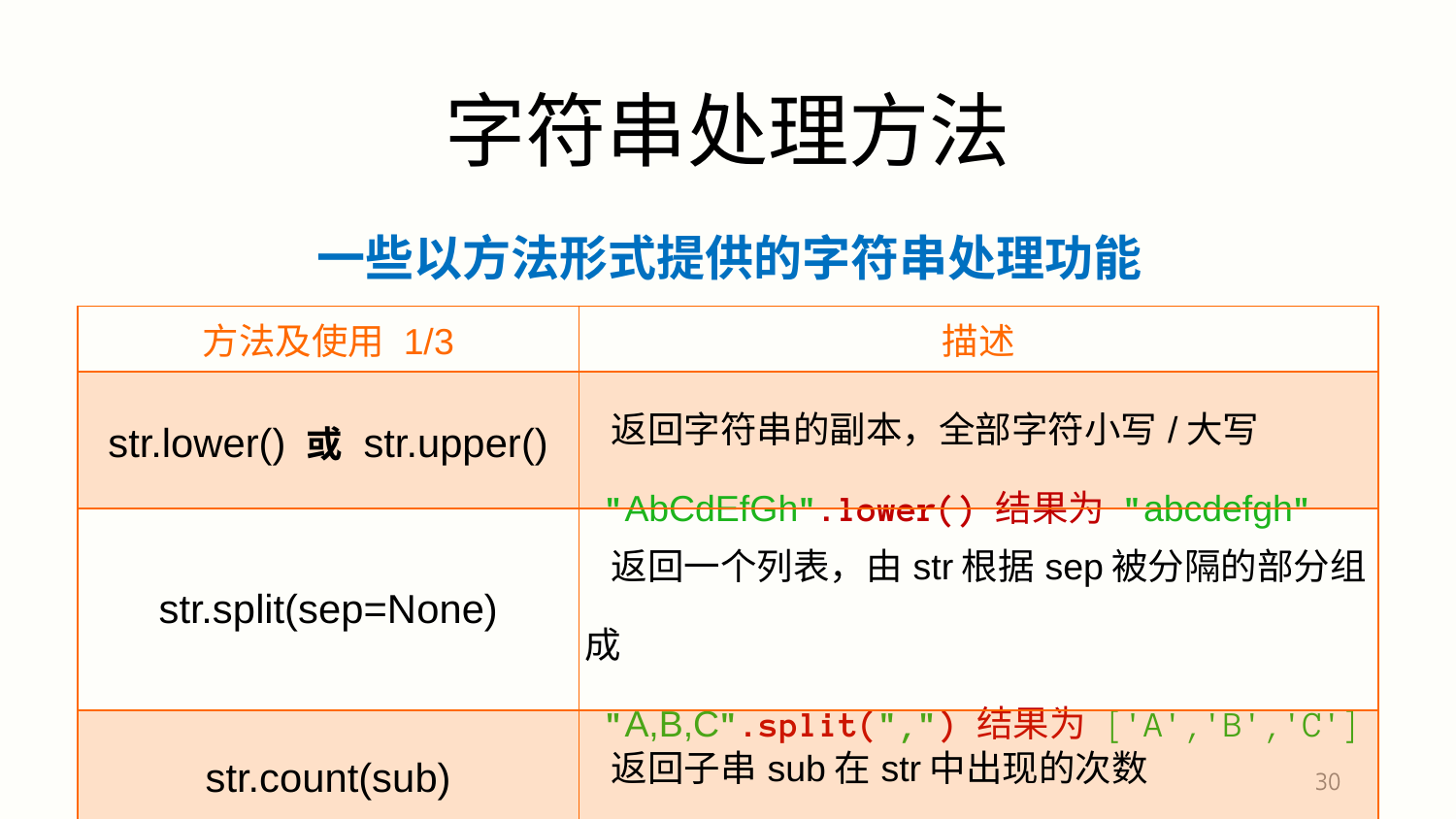

字符串处理方法
一些以方法形式提供的字符串处理功能
| 方法及使用 1/3 | 描述 |
| --- | --- |
| str.lower() 或 str.upper() | 返回字符串的副本，全部字符小写/大写 "AbCdEfGh".lower() 结果为 "abcdefgh" |
| str.split(sep=None) | 返回一个列表，由str根据sep被分隔的部分组成 "A,B,C".split(",") 结果为 ['A','B','C'] |
| str.count(sub) | 返回子串sub在str中出现的次数 "an apple a day".count("a") 结果为 4 |
30